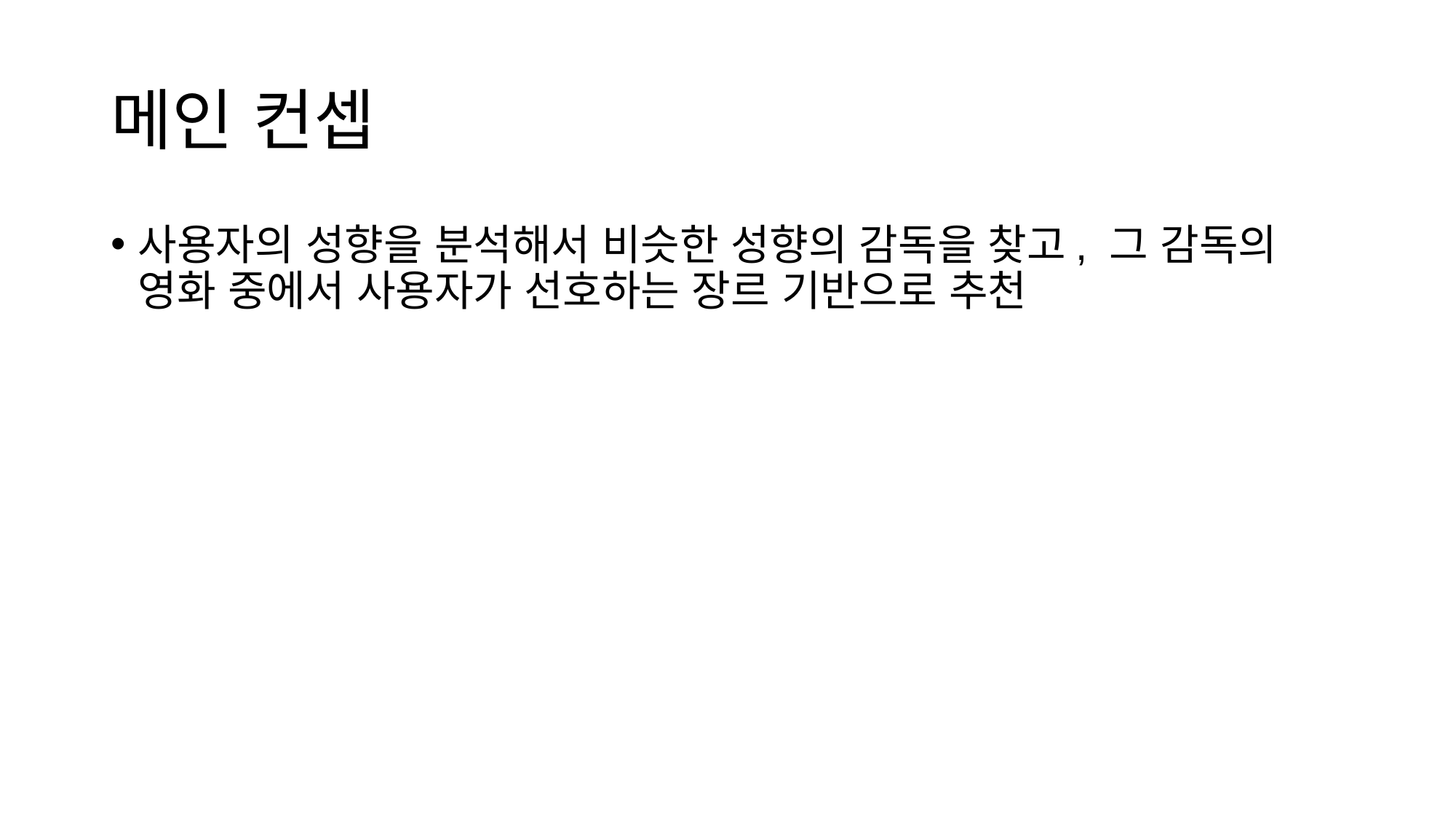

# 메인 컨셉
사용자의 성향을 분석해서 비슷한 성향의 감독을 찾고, 그 감독의 영화 중에서 사용자가 선호하는 장르 기반으로 추천